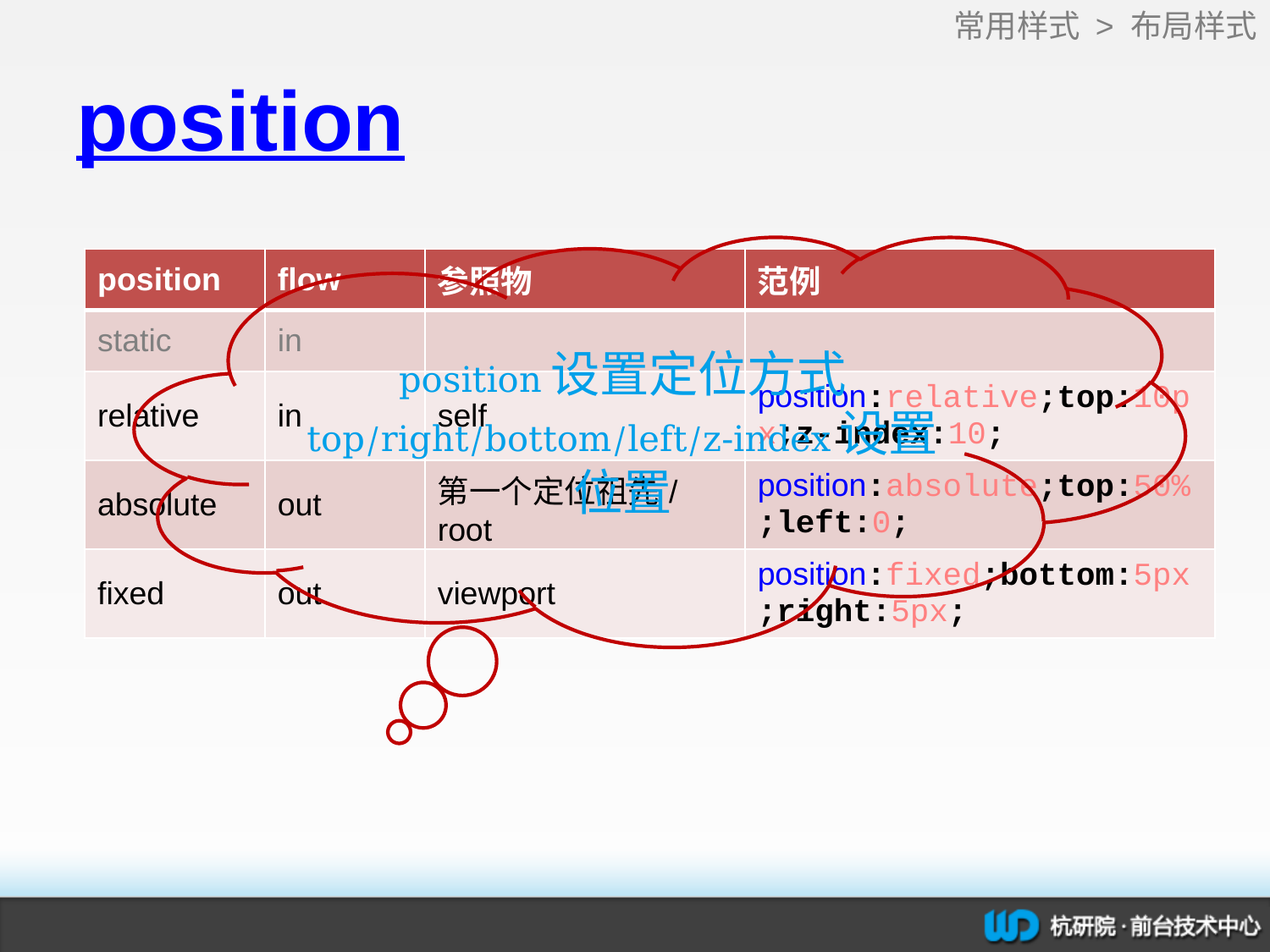

常用样式 > 布局样式
# position
position设置定位方式
top/right/bottom/left/z-index设置位置
| position | flow | 参照物 | 范例 |
| --- | --- | --- | --- |
| static | in |  |  |
| relative | in | self | position:relative;top:10px;z-index:10; |
| absolute | out | 第一个定位祖先/root | position:absolute;top:50%;left:0; |
| fixed | out | viewport | position:fixed;bottom:5px;right:5px; |